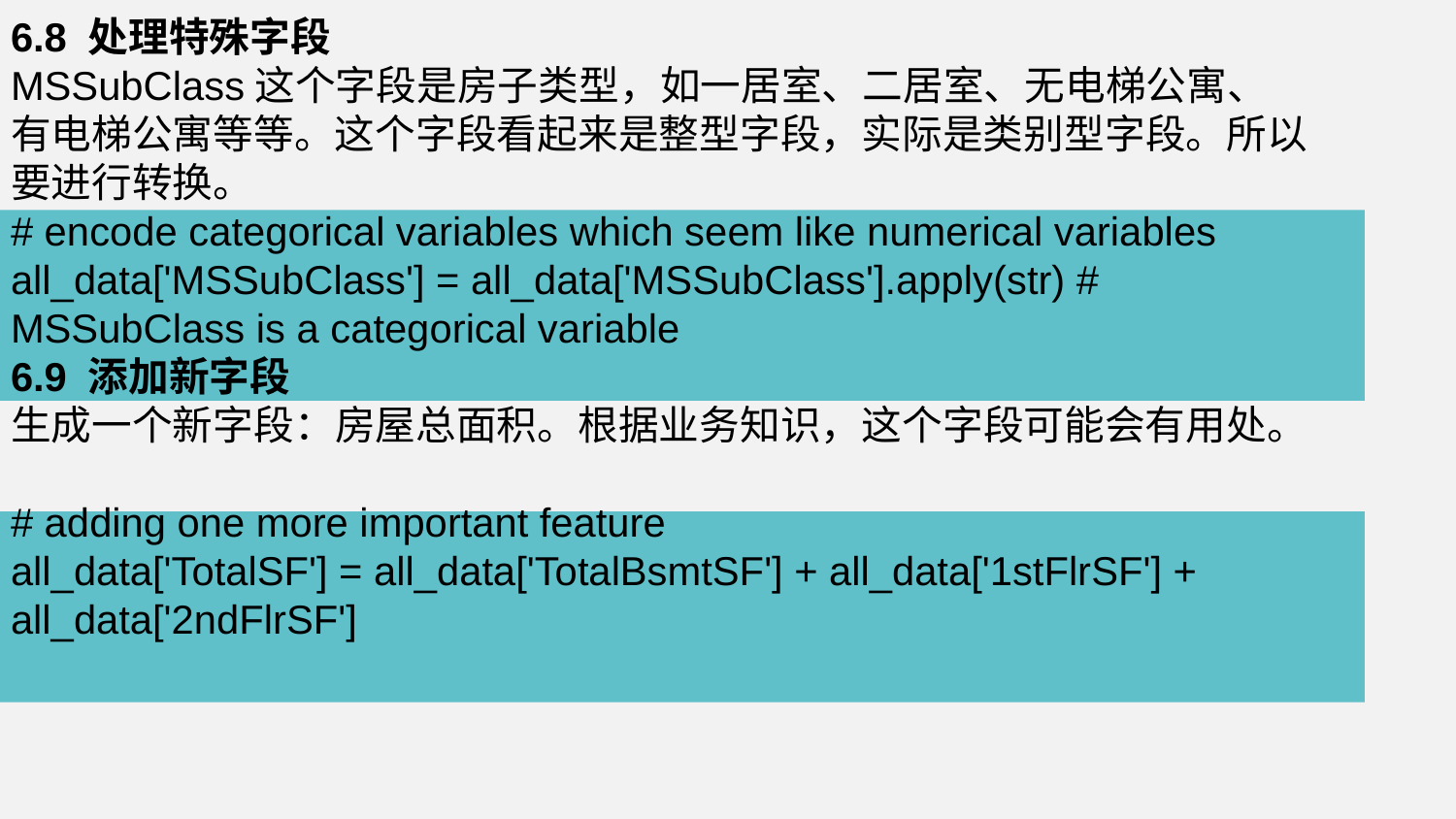

6.8 处理特殊字段
MSSubClass这个字段是房子类型，如一居室、二居室、无电梯公寓、有电梯公寓等等。这个字段看起来是整型字段，实际是类别型字段。所以要进行转换。
# encode categorical variables which seem like numerical variables
all_data['MSSubClass'] = all_data['MSSubClass'].apply(str) # MSSubClass is a categorical variable
6.9 添加新字段
生成一个新字段：房屋总面积。根据业务知识，这个字段可能会有用处。

# adding one more important feature
all_data['TotalSF'] = all_data['TotalBsmtSF'] + all_data['1stFlrSF'] + all_data['2ndFlrSF']